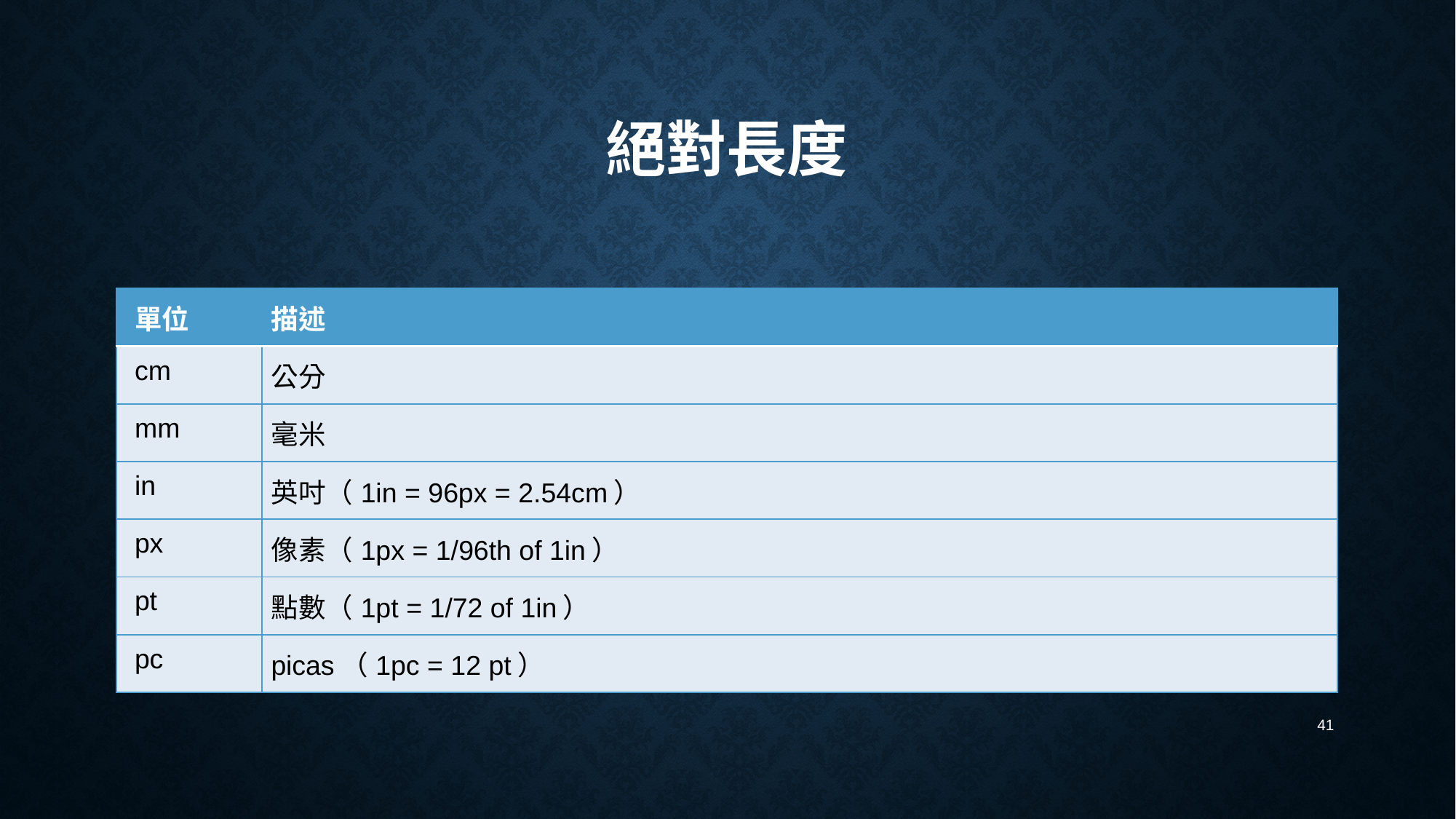

# 絕對長度
| 單位 | 描述 |
| --- | --- |
| cm | 公分 |
| mm | 毫米 |
| in | 英吋（1in = 96px = 2.54cm） |
| px | 像素（1px = 1/96th of 1in） |
| pt | 點數（1pt = 1/72 of 1in） |
| pc | picas（1pc = 12 pt） |
41